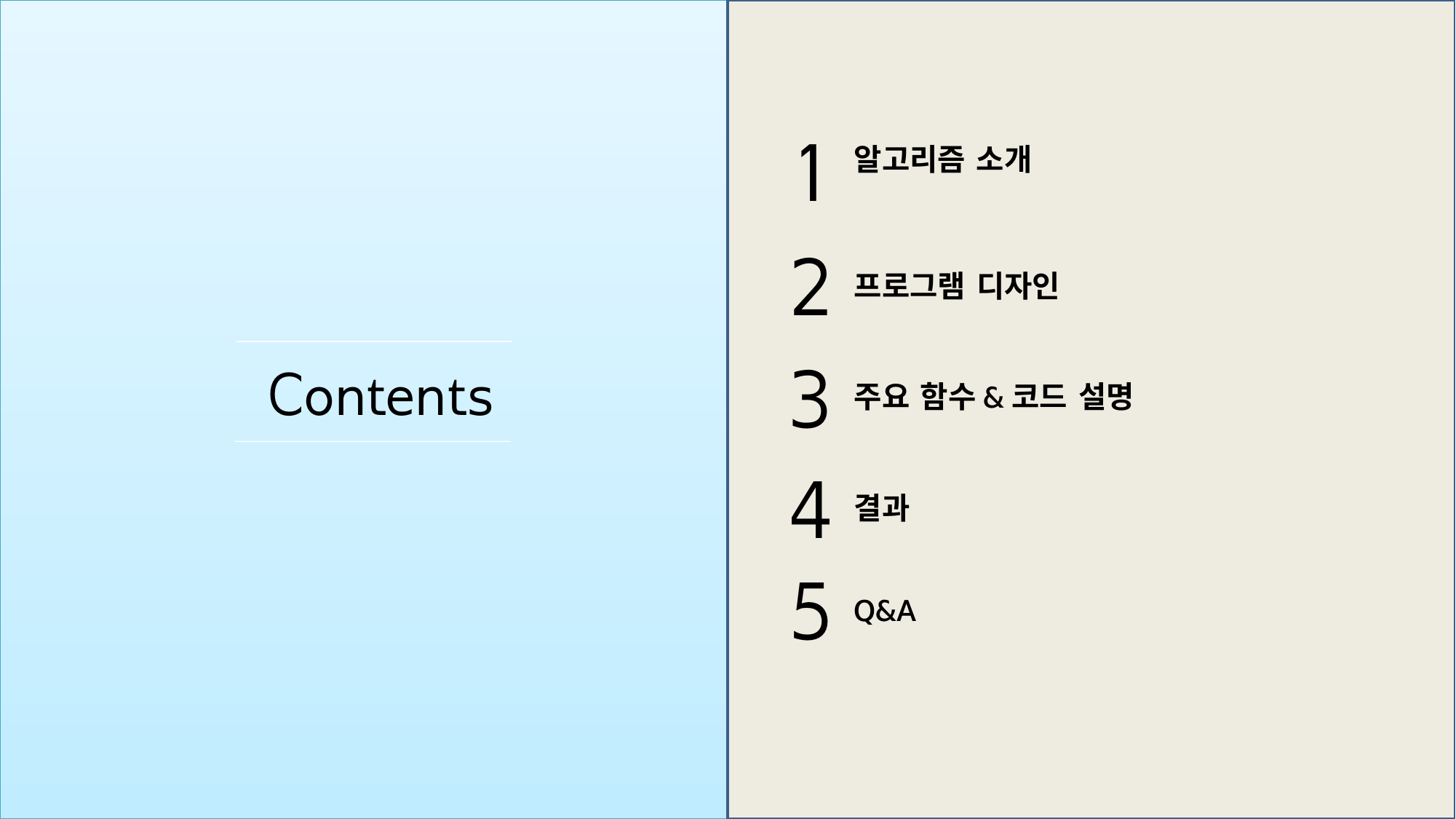

1
알고리즘 소개

2
프로그램 디자인
3

Contents
주요 함수&코드 설명

4
결과
5
Q&A